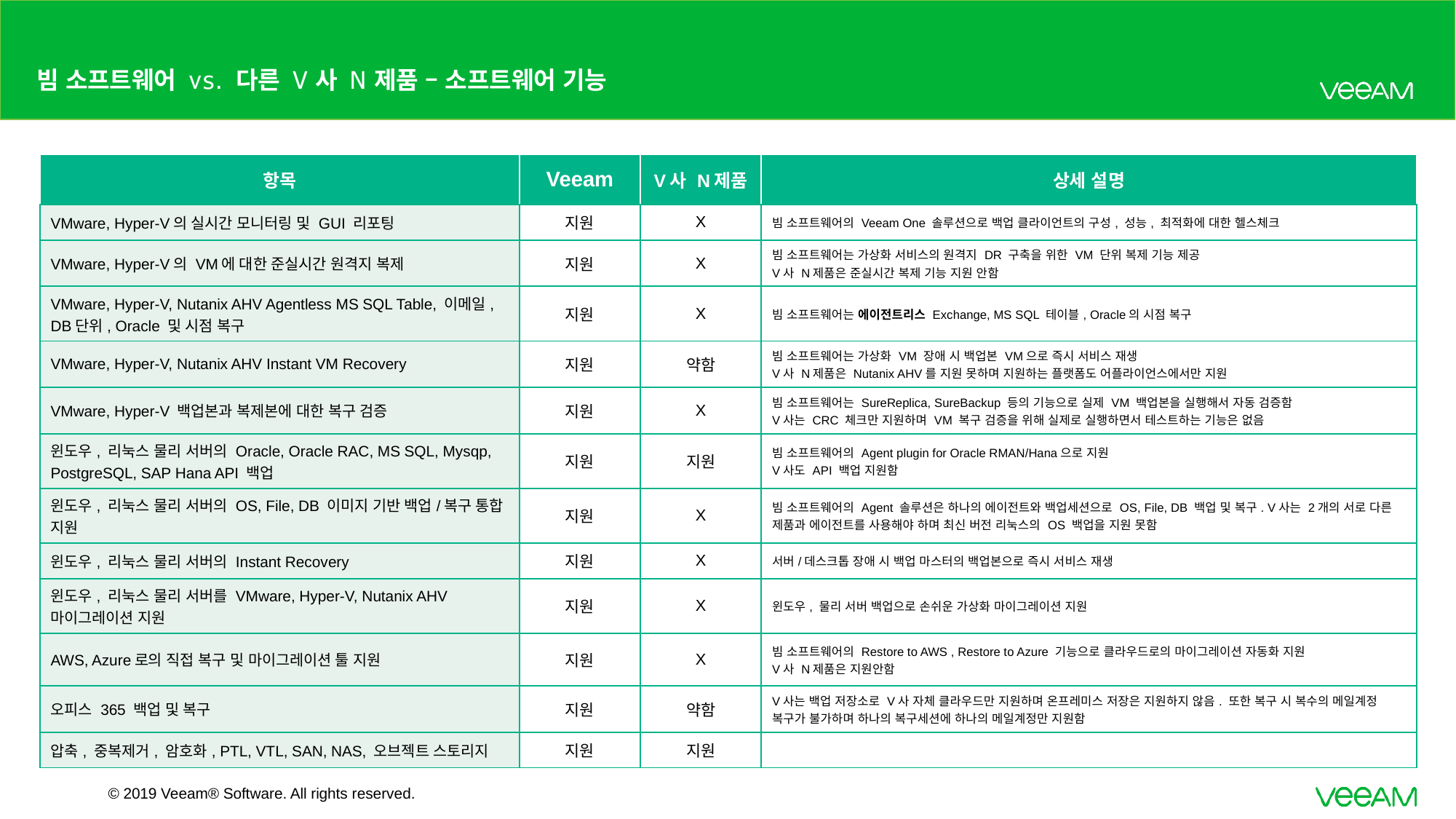

# 빔 소프트웨어 vs. 다른 V사 N제품 – 소프트웨어 기능
| 항목 | Veeam | V사 N제품 | 상세 설명 |
| --- | --- | --- | --- |
| VMware, Hyper-V의 실시간 모니터링 및 GUI 리포팅 | 지원 | X | 빔 소프트웨어의 Veeam One 솔루션으로 백업 클라이언트의 구성, 성능, 최적화에 대한 헬스체크 |
| VMware, Hyper-V의 VM에 대한 준실시간 원격지 복제 | 지원 | X | 빔 소프트웨어는 가상화 서비스의 원격지 DR 구축을 위한 VM 단위 복제 기능 제공 V사 N제품은 준실시간 복제 기능 지원 안함 |
| VMware, Hyper-V, Nutanix AHV Agentless MS SQL Table, 이메일, DB단위, Oracle 및 시점 복구 | 지원 | X | 빔 소프트웨어는 에이전트리스 Exchange, MS SQL 테이블, Oracle의 시점 복구 |
| VMware, Hyper-V, Nutanix AHV Instant VM Recovery | 지원 | 약함 | 빔 소프트웨어는 가상화 VM 장애 시 백업본 VM으로 즉시 서비스 재생 V사 N제품은 Nutanix AHV를 지원 못하며 지원하는 플랫폼도 어플라이언스에서만 지원 |
| VMware, Hyper-V 백업본과 복제본에 대한 복구 검증 | 지원 | X | 빔 소프트웨어는 SureReplica, SureBackup 등의 기능으로 실제 VM 백업본을 실행해서 자동 검증함 V사는 CRC 체크만 지원하며 VM 복구 검증을 위해 실제로 실행하면서 테스트하는 기능은 없음 |
| 윈도우, 리눅스 물리 서버의 Oracle, Oracle RAC, MS SQL, Mysqp, PostgreSQL, SAP Hana API 백업 | 지원 | 지원 | 빔 소프트웨어의 Agent plugin for Oracle RMAN/Hana으로 지원 V사도 API 백업 지원함 |
| 윈도우, 리눅스 물리 서버의 OS, File, DB 이미지 기반 백업/복구 통합 지원 | 지원 | X | 빔 소프트웨어의 Agent 솔루션은 하나의 에이전트와 백업세션으로 OS, File, DB 백업 및 복구. V사는 2개의 서로 다른 제품과 에이전트를 사용해야 하며 최신 버전 리눅스의 OS 백업을 지원 못함 |
| 윈도우, 리눅스 물리 서버의 Instant Recovery | 지원 | X | 서버/데스크톱 장애 시 백업 마스터의 백업본으로 즉시 서비스 재생 |
| 윈도우, 리눅스 물리 서버를 VMware, Hyper-V, Nutanix AHV 마이그레이션 지원 | 지원 | X | 윈도우, 물리 서버 백업으로 손쉬운 가상화 마이그레이션 지원 |
| AWS, Azure로의 직접 복구 및 마이그레이션 툴 지원 | 지원 | X | 빔 소프트웨어의 Restore to AWS , Restore to Azure 기능으로 클라우드로의 마이그레이션 자동화 지원 V사 N제품은 지원안함 |
| 오피스 365 백업 및 복구 | 지원 | 약함 | V사는 백업 저장소로 V사 자체 클라우드만 지원하며 온프레미스 저장은 지원하지 않음. 또한 복구 시 복수의 메일계정 복구가 불가하며 하나의 복구세션에 하나의 메일계정만 지원함 |
| 압축, 중복제거, 암호화, PTL, VTL, SAN, NAS, 오브젝트 스토리지 | 지원 | 지원 |  |